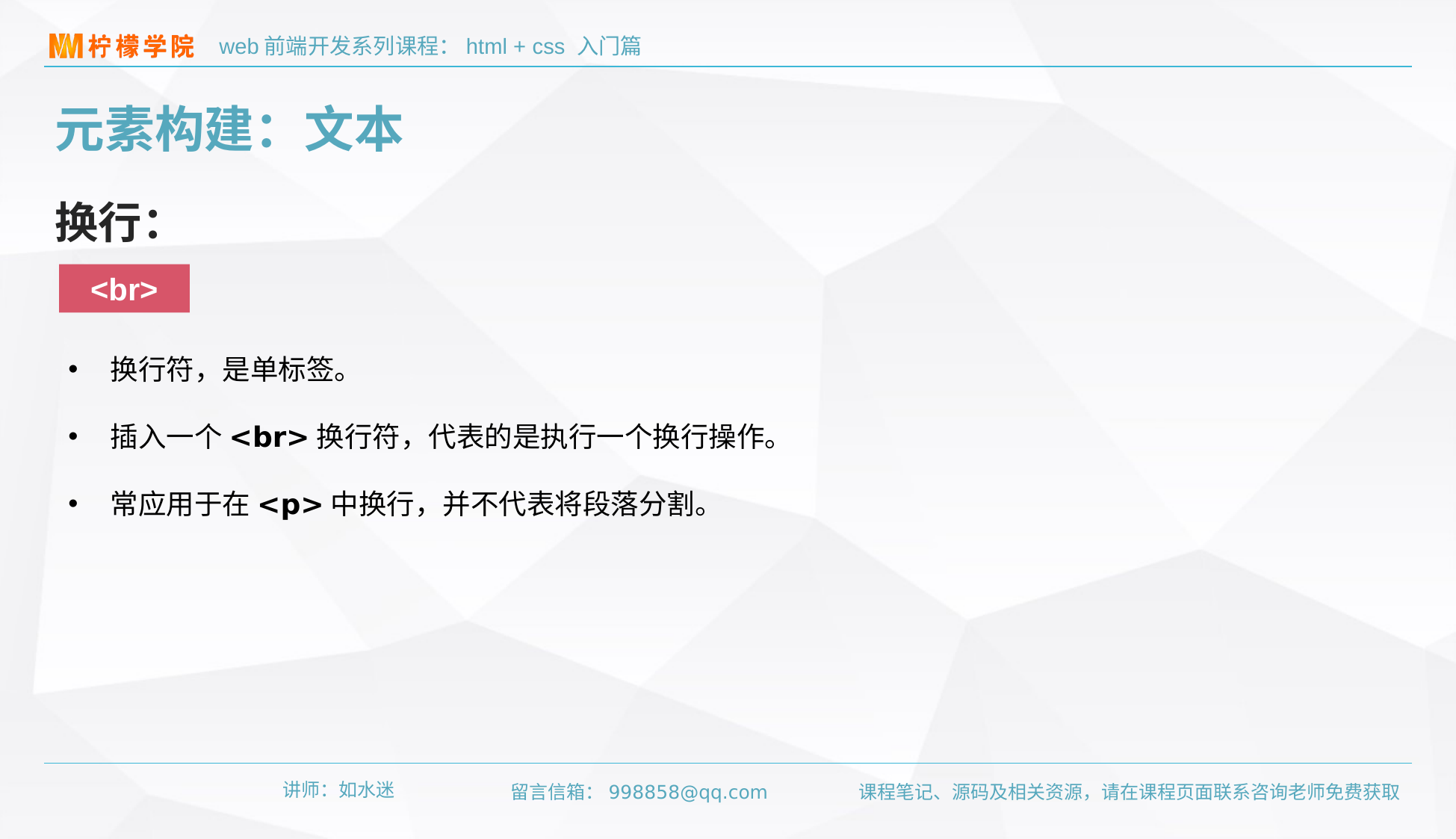

元素构建：文本
换行：
<br>
换行符，是单标签。
插入一个<br>换行符，代表的是执行一个换行操作。
常应用于在<p>中换行，并不代表将段落分割。